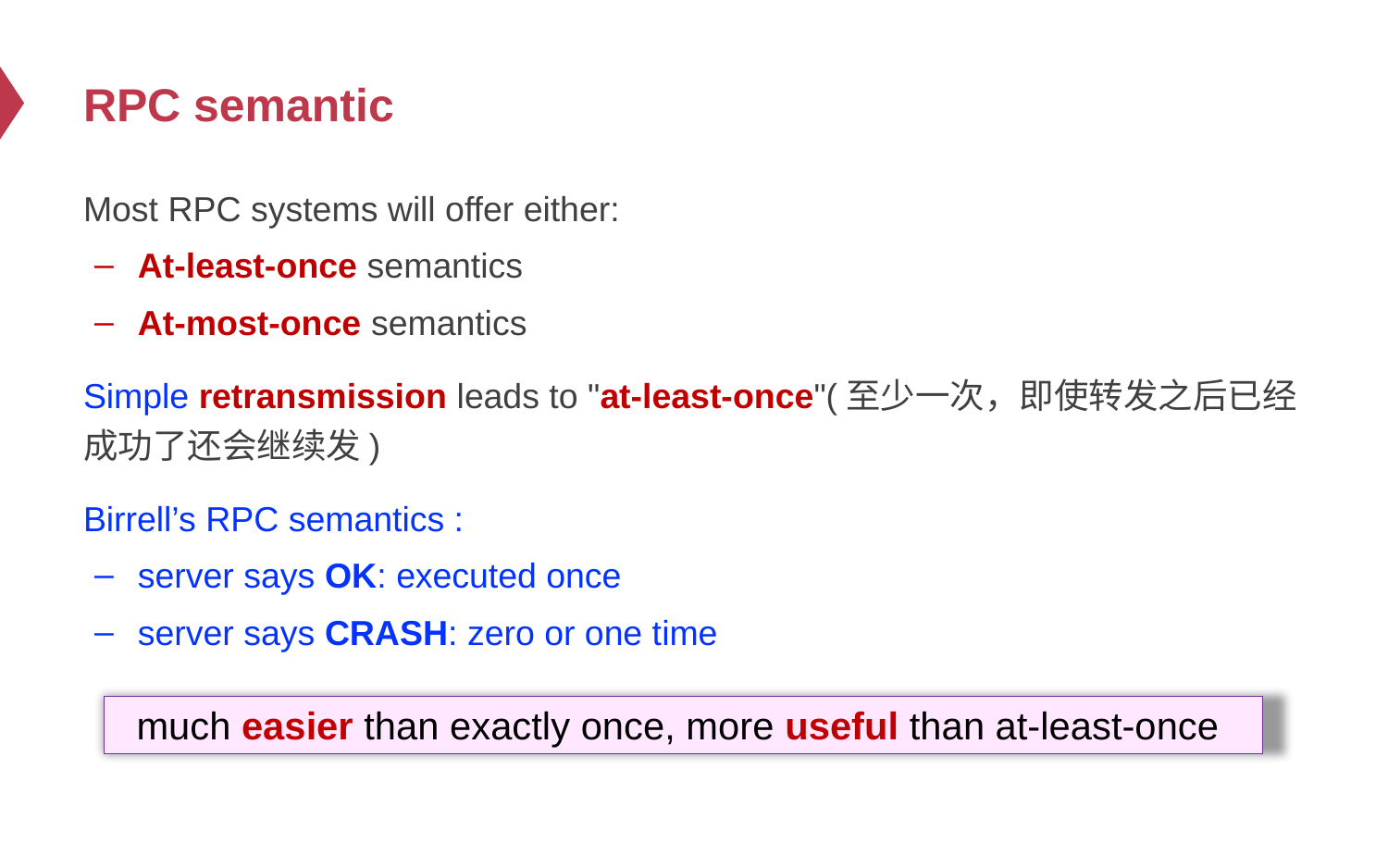

# RPC semantic
Most RPC systems will offer either:
At-least-once semantics
At-most-once semantics
Simple retransmission leads to "at-least-once"(至少一次，即使转发之后已经成功了还会继续发)
Birrell’s RPC semantics :
server says OK: executed once
server says CRASH: zero or one time

much easier than exactly once, more useful than at-least-once
49